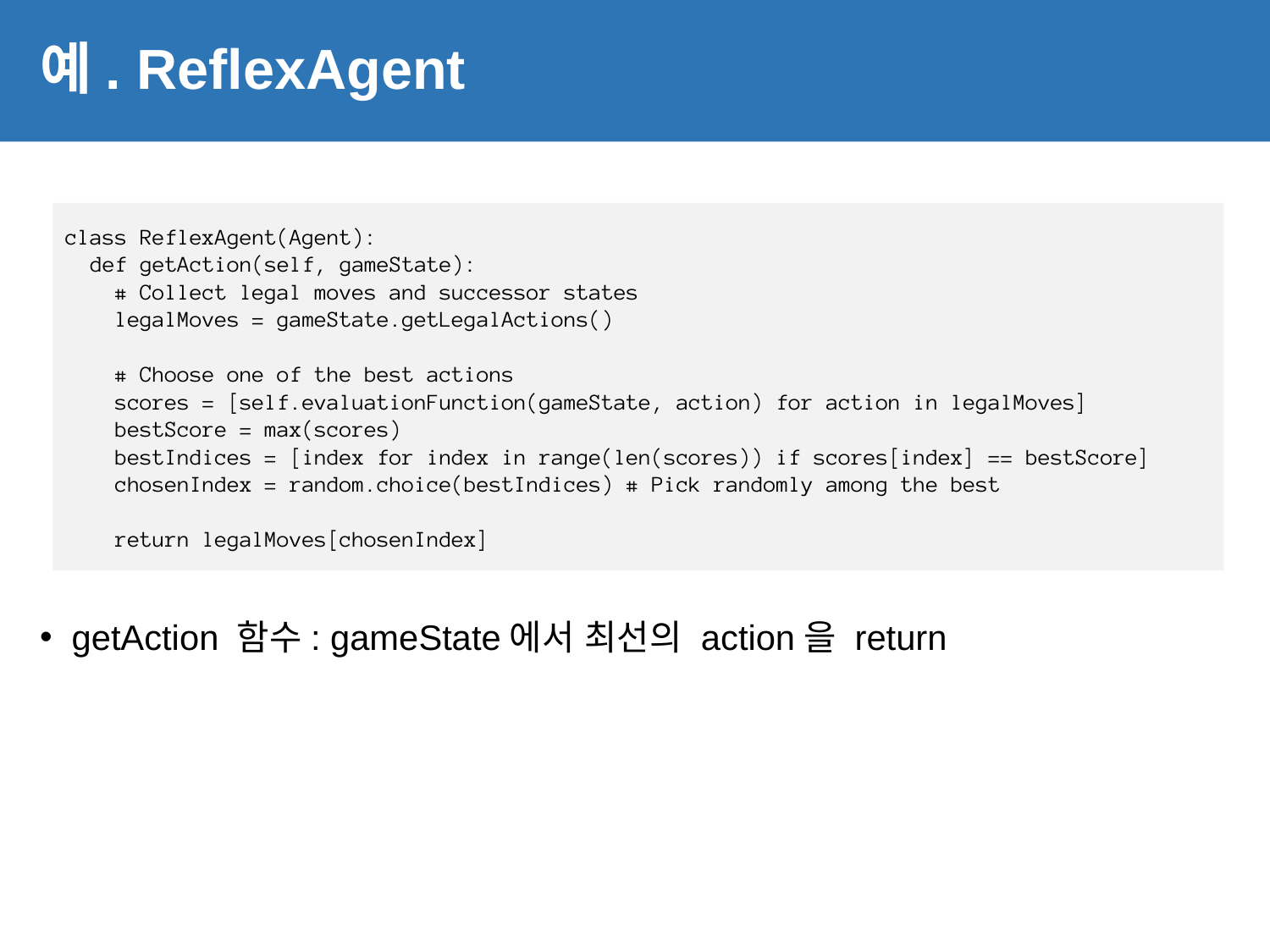

# 예. ReflexAgent
48
class ReflexAgent(Agent):
  def getAction(self, gameState):
    # Collect legal moves and successor states
    legalMoves = gameState.getLegalActions()

    # Choose one of the best actions
    scores = [self.evaluationFunction(gameState, action) for action in legalMoves]
    bestScore = max(scores)
    bestIndices = [index for index in range(len(scores)) if scores[index] == bestScore]
    chosenIndex = random.choice(bestIndices) # Pick randomly among the best

    return legalMoves[chosenIndex]
getAction 함수: gameState에서 최선의 action을 return